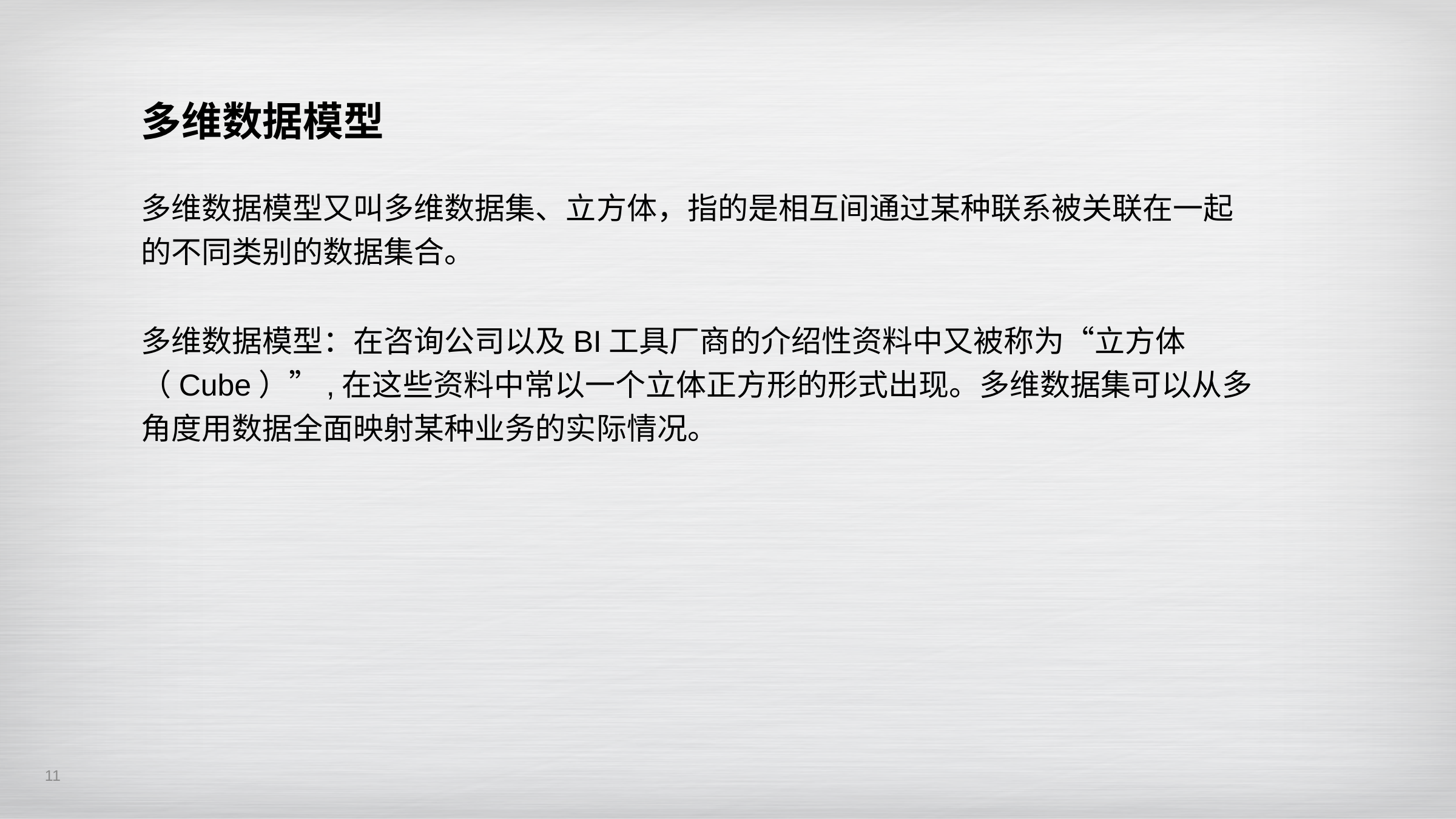

多维数据模型
多维数据模型又叫多维数据集、立方体，指的是相互间通过某种联系被关联在一起的不同类别的数据集合。
多维数据模型：在咨询公司以及BI工具厂商的介绍性资料中又被称为“立方体（Cube）”,在这些资料中常以一个立体正方形的形式出现。多维数据集可以从多角度用数据全面映射某种业务的实际情况。